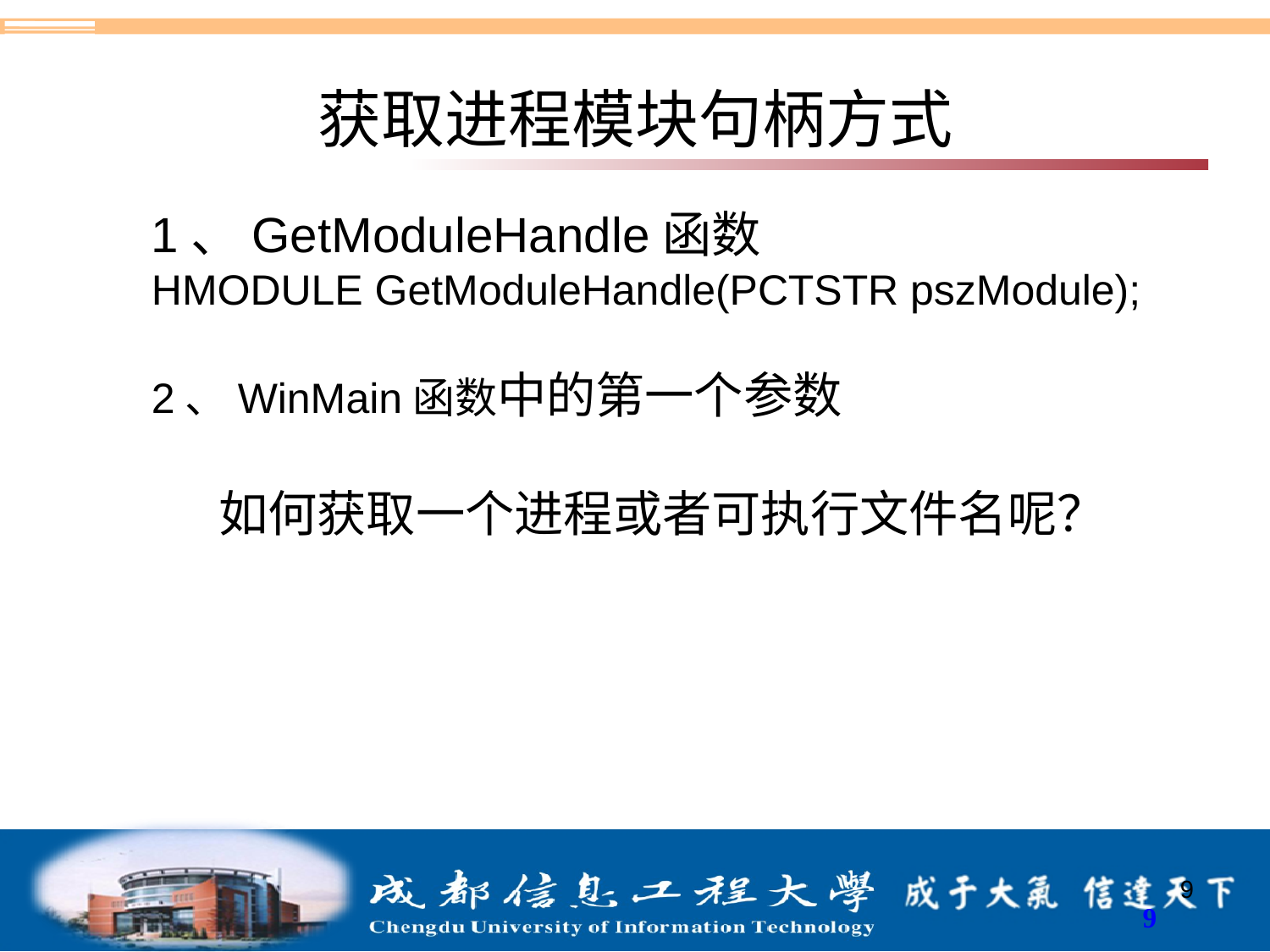

# 获取进程模块句柄方式
1、GetModuleHandle函数
HMODULE GetModuleHandle(PCTSTR pszModule);

2、WinMain函数中的第一个参数

     如何获取一个进程或者可执行文件名呢？